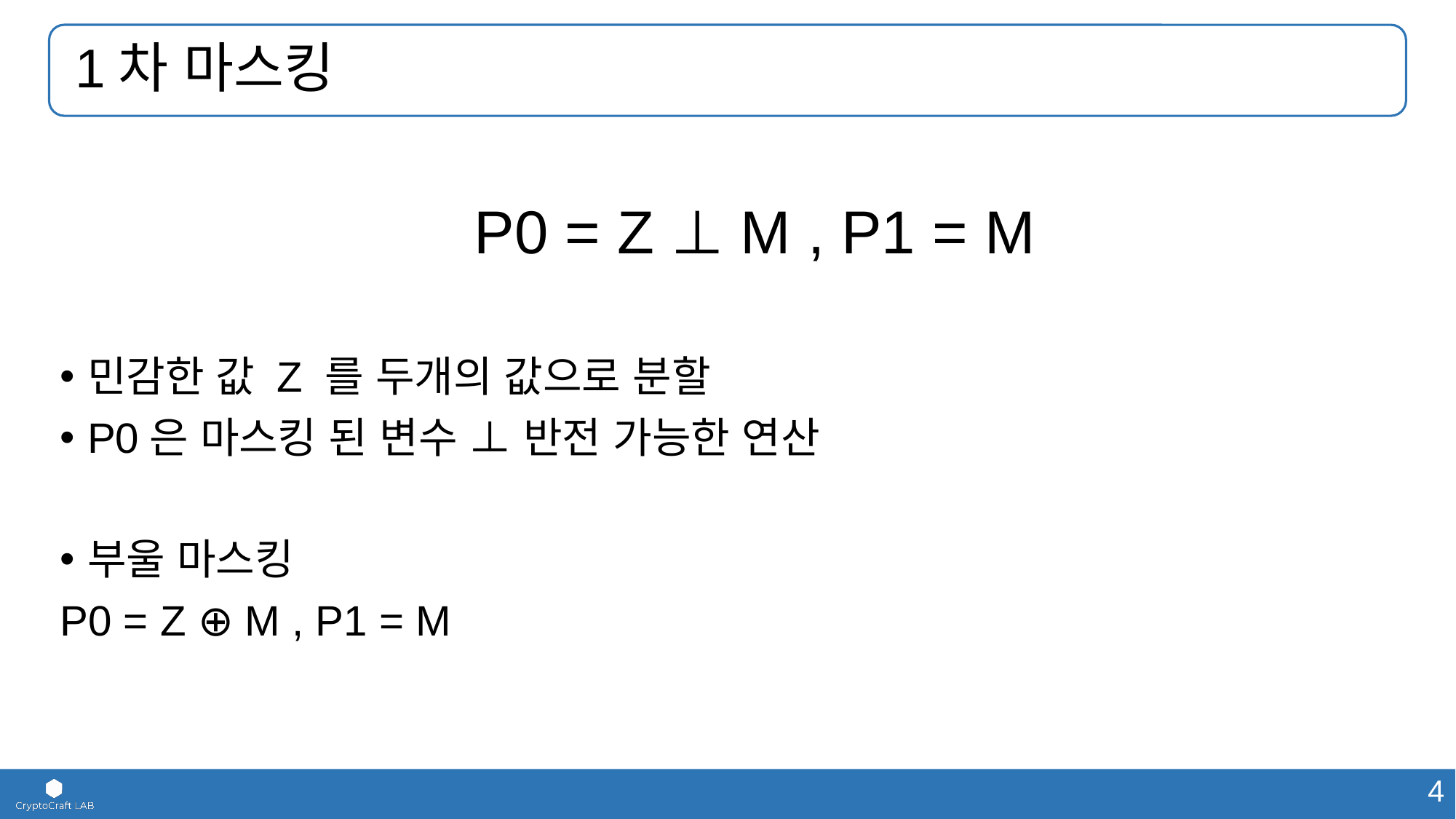

# 1차 마스킹

P0 = Z ⊥ M , P1 = M

민감한 값 Z 를 두개의 값으로 분할
P0은 마스킹 된 변수 ⊥ 반전 가능한 연산

부울 마스킹
P0 = Z ⊕ M , P1 = M